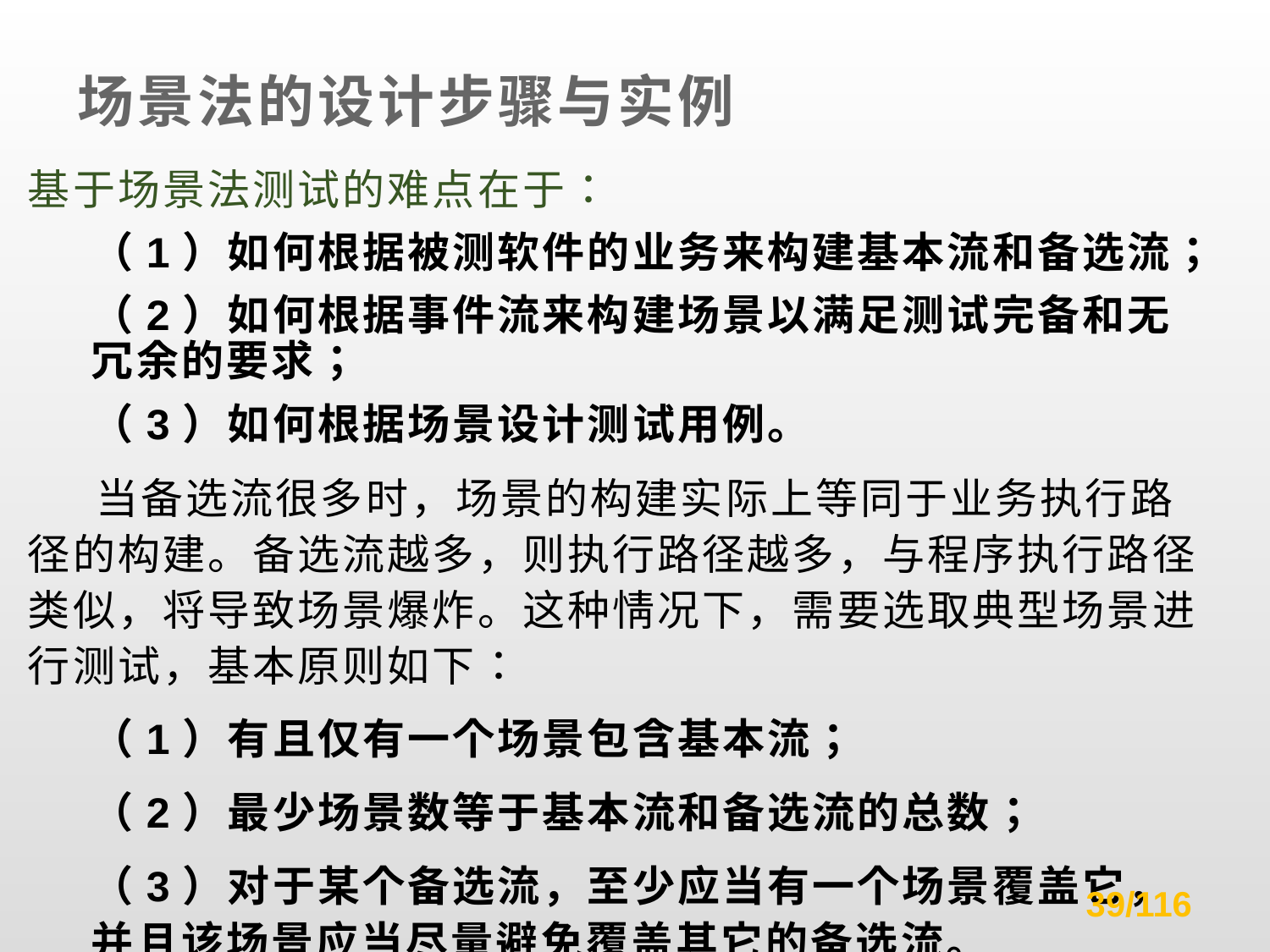

# 场景法的设计步骤与实例
基于场景法测试的难点在于：
（1）如何根据被测软件的业务来构建基本流和备选流；
（2）如何根据事件流来构建场景以满足测试完备和无冗余的要求；
（3）如何根据场景设计测试用例。
    当备选流很多时，场景的构建实际上等同于业务执行路径的构建。备选流越多，则执行路径越多，与程序执行路径类似，将导致场景爆炸。这种情况下，需要选取典型场景进行测试，基本原则如下：
（1）有且仅有一个场景包含基本流；
（2）最少场景数等于基本流和备选流的总数；
（3）对于某个备选流，至少应当有一个场景覆盖它，并且该场景应当尽量避免覆盖其它的备选流。
39/116